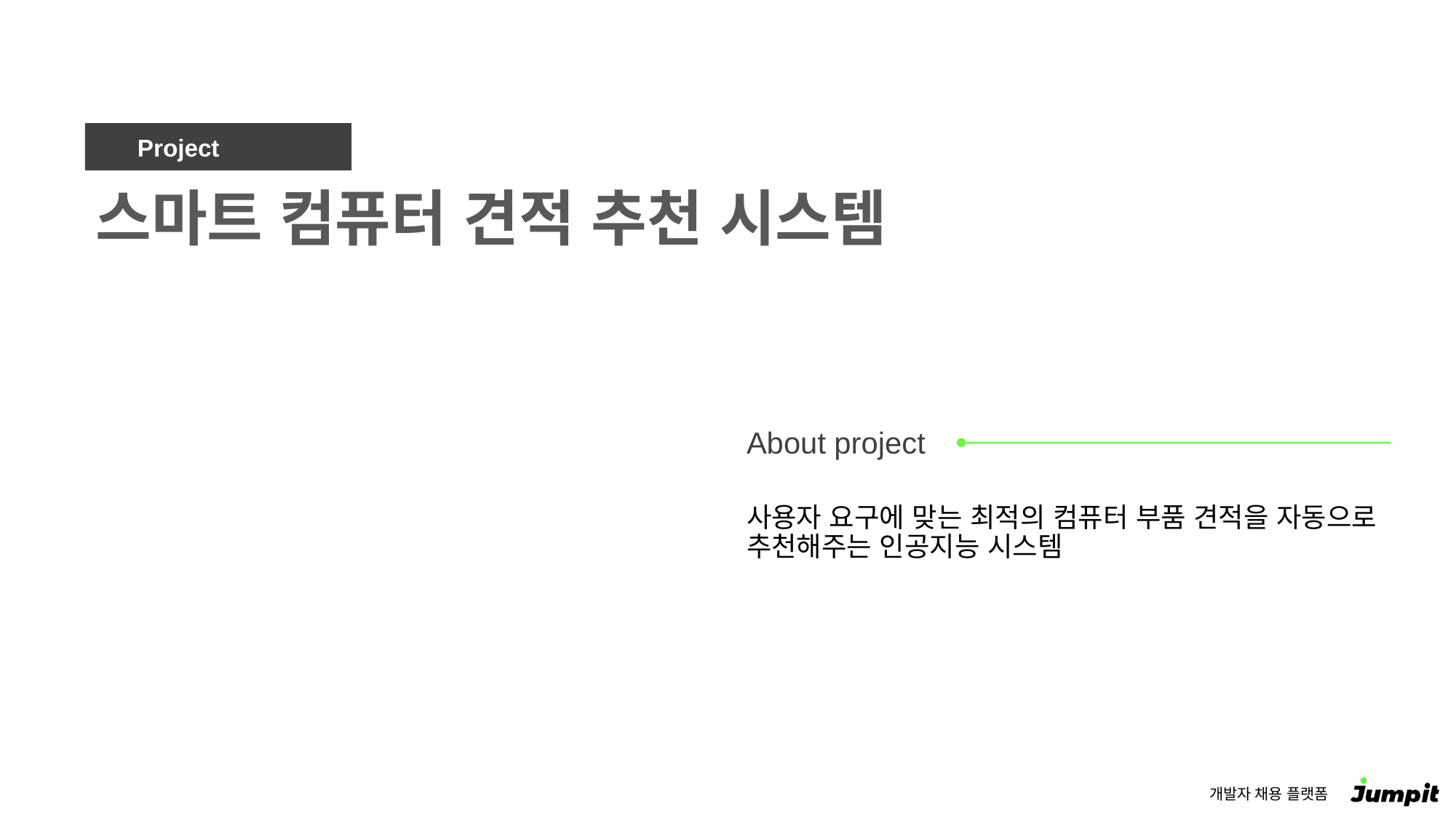

스마트 컴퓨터 견적 추천 시스템
사용자 요구에 맞는 최적의 컴퓨터 부품 견적을 자동으로 추천해주는 인공지능 시스템